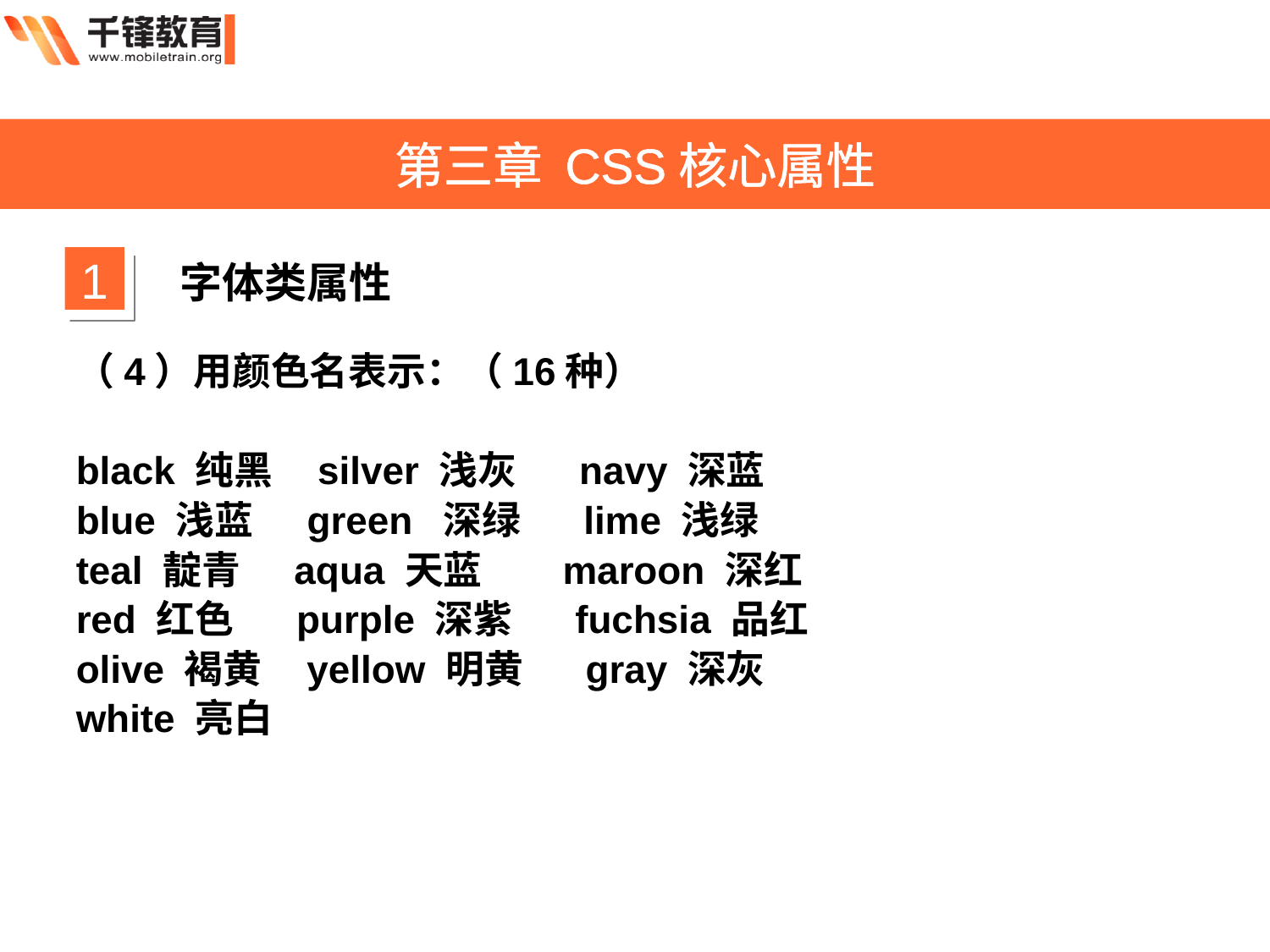

第三章 CSS核心属性
1

字体类属性

（4）用颜色名表示：（16种）

black 纯黑    silver 浅灰      navy 深蓝
blue 浅蓝     green  深绿      lime 浅绿
teal 靛青     aqua 天蓝        maroon 深红
red 红色      purple 深紫      fuchsia 品红
olive 褐黄    yellow 明黄      gray 深灰
white 亮白